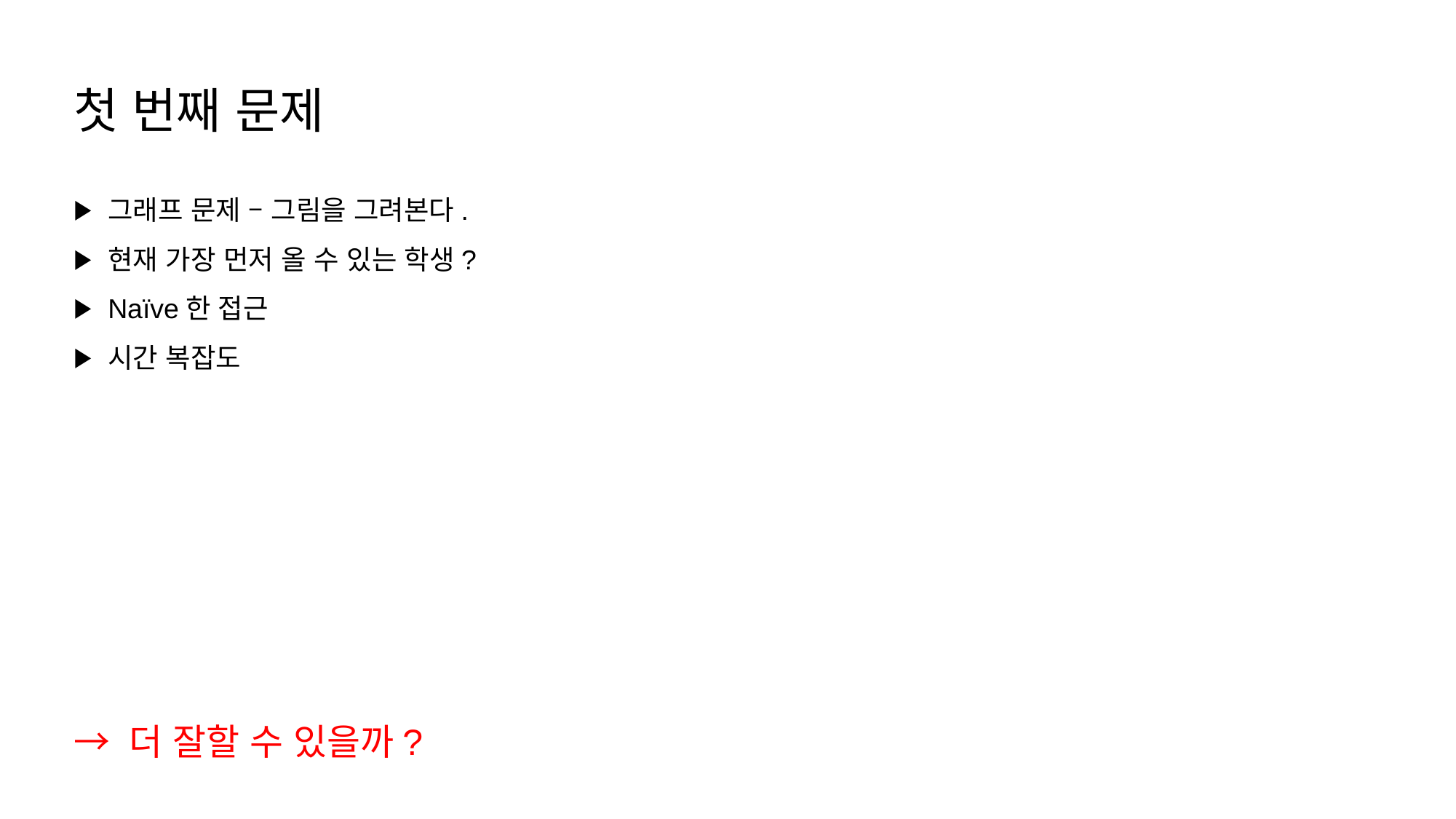

첫 번째 문제
그래프 문제 – 그림을 그려본다.
현재 가장 먼저 올 수 있는 학생?
Naïve한 접근
시간 복잡도
→ 더 잘할 수 있을까?